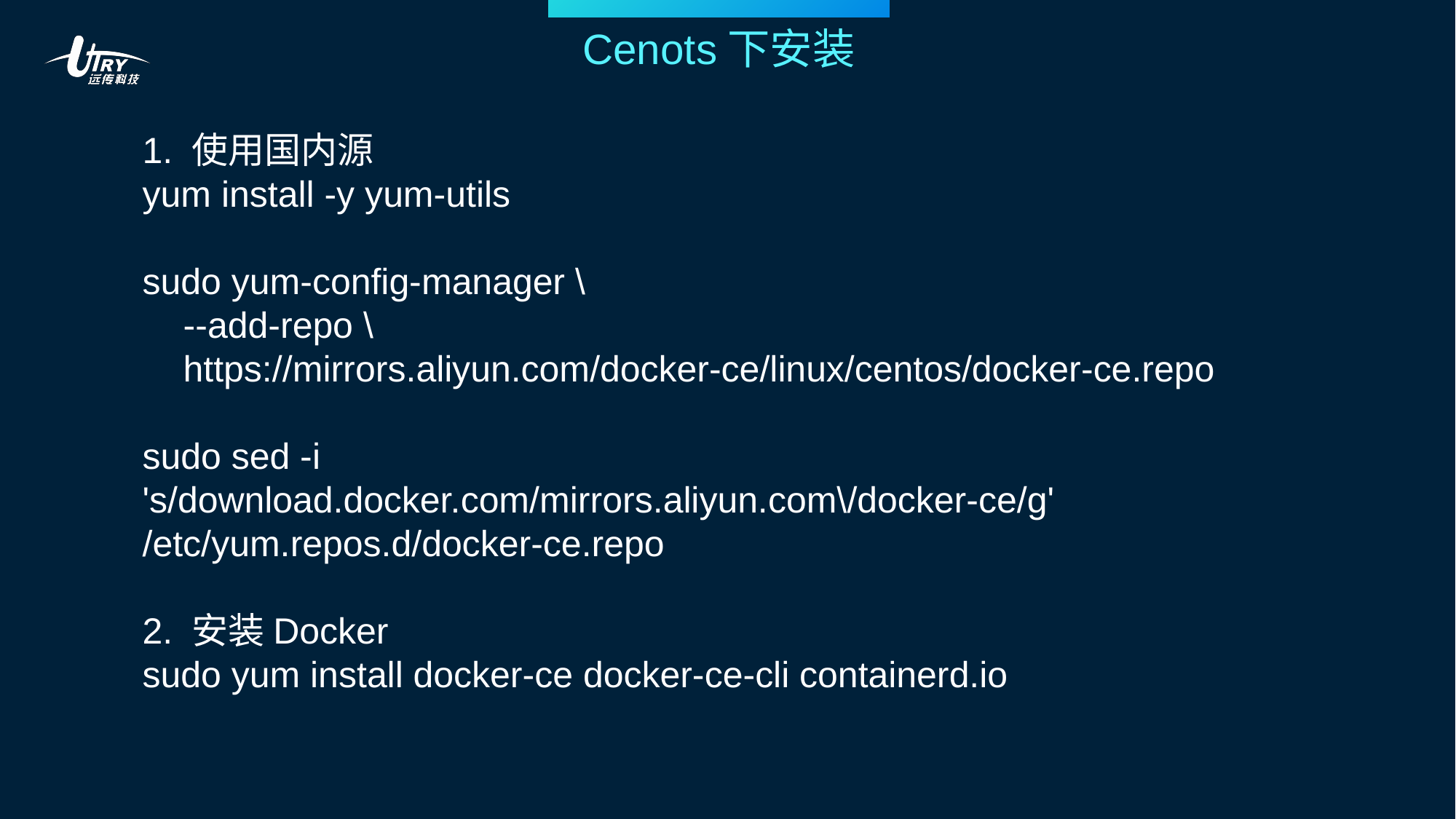

Cenots下安装
1. 使用国内源
yum install -y yum-utils

sudo yum-config-manager \
    --add-repo \
    https://mirrors.aliyun.com/docker-ce/linux/centos/docker-ce.repo

sudo sed -i 's/download.docker.com/mirrors.aliyun.com\/docker-ce/g' /etc/yum.repos.d/docker-ce.repo

2. 安装Docker
sudo yum install docker-ce docker-ce-cli containerd.io